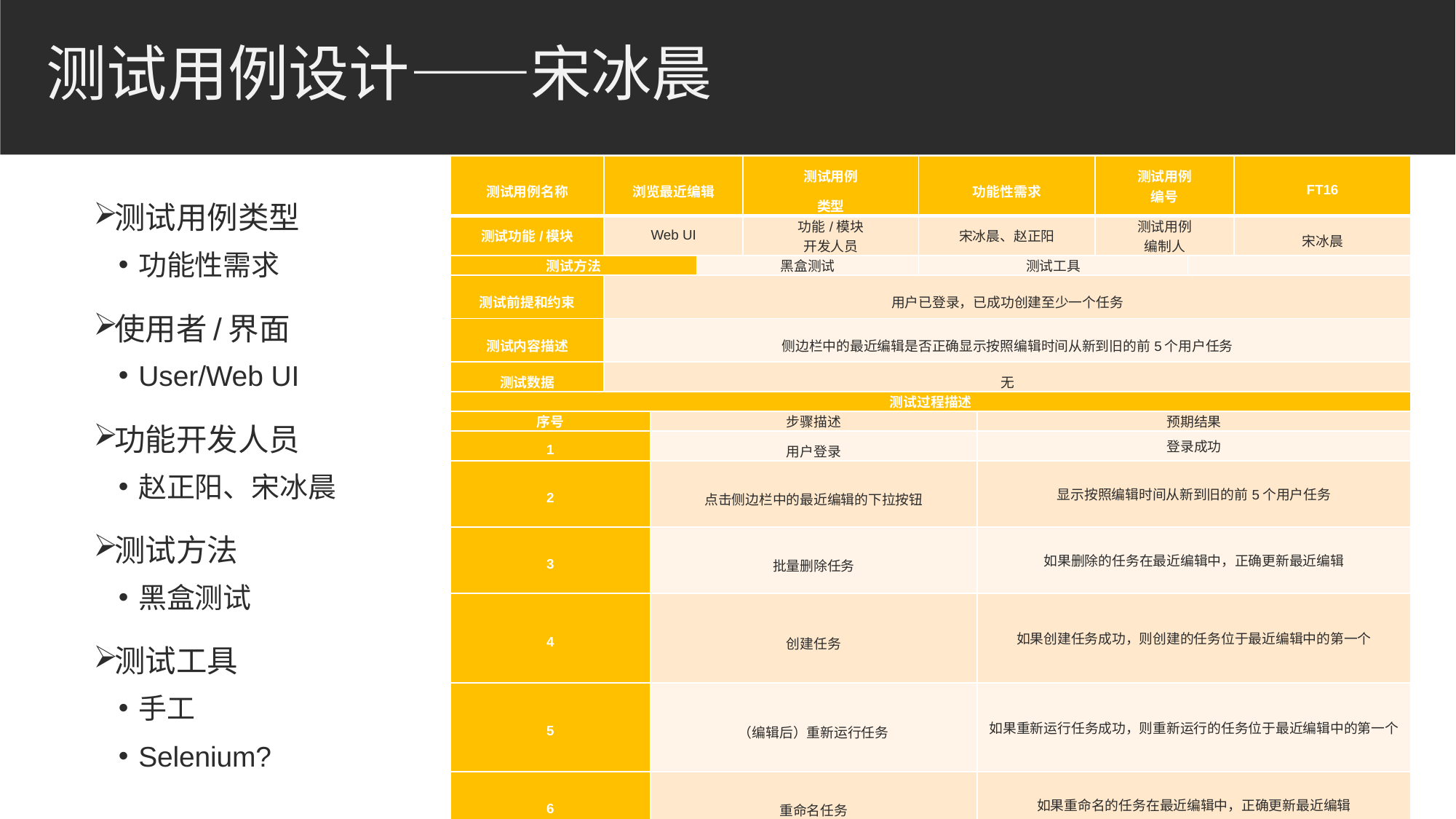

# 测试用例设计——宋冰晨
| 测试用例名称 | 浏览最近编辑 |  |  | 测试用例 类型 | 功能性需求 |  | 测试用例 编号 |  | FT16 |
| --- | --- | --- | --- | --- | --- | --- | --- | --- | --- |
| 测试功能/模块 | Web UI |  |  | 功能/模块 开发人员 | 宋冰晨、赵正阳 |  | 测试用例 编制人 |  | 宋冰晨 |
| 测试方法 |  |  | 黑盒测试 |  | 测试工具 |  |  |  |  |
| 测试前提和约束 | 用户已登录，已成功创建至少一个任务 |  |  |  |  |  |  |  |  |
| 测试内容描述 | 侧边栏中的最近编辑是否正确显示按照编辑时间从新到旧的前5个用户任务 |  |  |  |  |  |  |  |  |
| 测试数据 | 无 |  |  |  |  |  |  |  |  |
| 测试过程描述 |  |  |  |  |  |  |  |  |  |
| 序号 |  | 步骤描述 |  |  |  | 预期结果 |  |  |  |
| 1 |  | 用户登录 |  |  |  | 登录成功 |  |  |  |
| 2 |  | 点击侧边栏中的最近编辑的下拉按钮 |  |  |  | 显示按照编辑时间从新到旧的前5个用户任务 |  |  |  |
| 3 |  | 批量删除任务 |  |  |  | 如果删除的任务在最近编辑中，正确更新最近编辑 |  |  |  |
| 4 |  | 创建任务 |  |  |  | 如果创建任务成功，则创建的任务位于最近编辑中的第一个 |  |  |  |
| 5 |  | （编辑后）重新运行任务 |  |  |  | 如果重新运行任务成功，则重新运行的任务位于最近编辑中的第一个 |  |  |  |
| 6 |  | 重命名任务 |  |  |  | 如果重命名的任务在最近编辑中，正确更新最近编辑 |  |  |  |
| 备注 |  |  |  |  |  |  |  |  |  |
测试用例类型
功能性需求
使用者/界面
User/Web UI
功能开发人员
赵正阳、宋冰晨
测试方法
黑盒测试
测试工具
手工
Selenium?